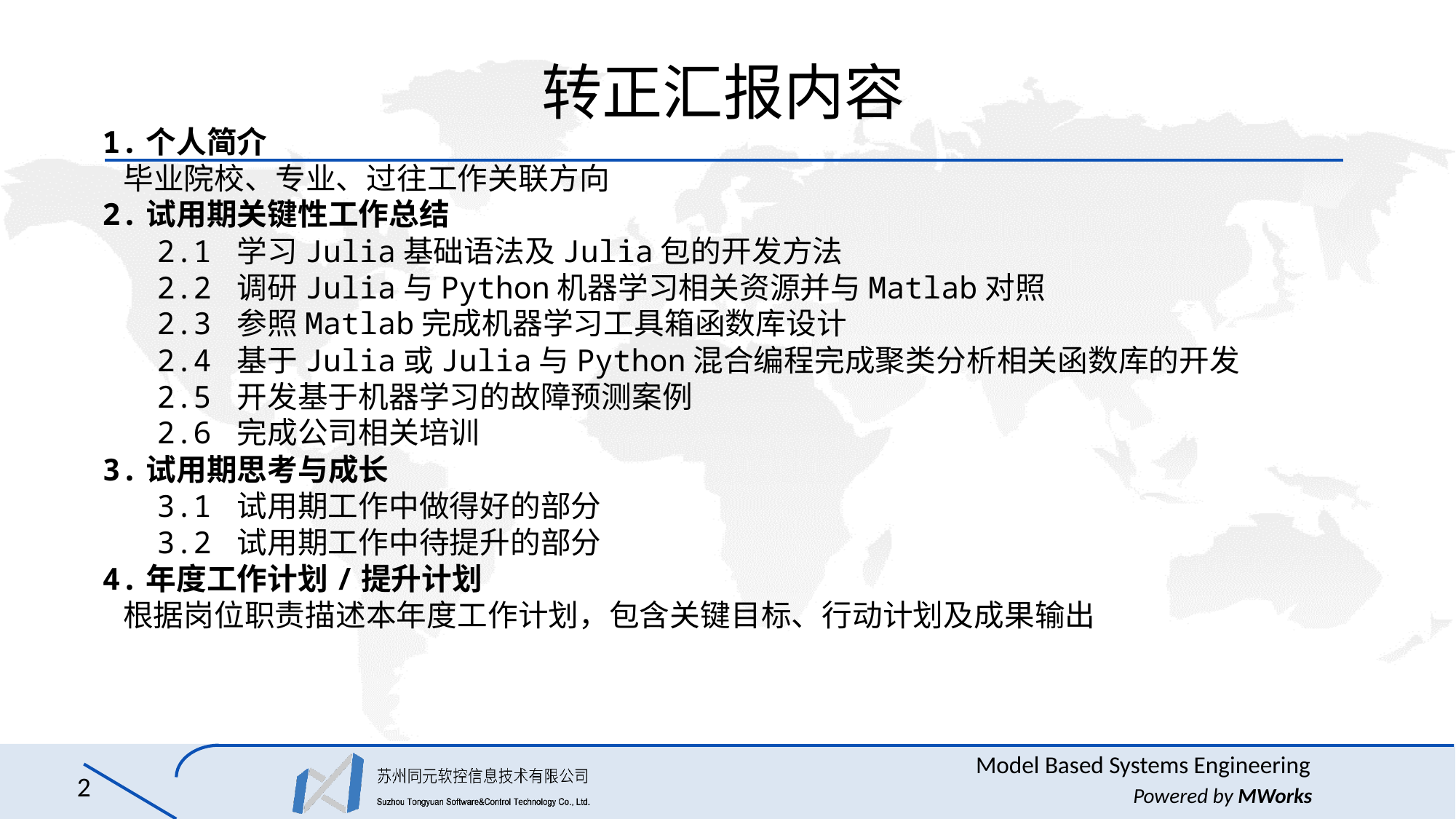

# 转正汇报内容
1.个人简介
  毕业院校、专业、过往工作关联方向
2.试用期关键性工作总结
   2.1 学习Julia基础语法及Julia包的开发方法
   2.2 调研Julia与Python机器学习相关资源并与Matlab对照
   2.3 参照Matlab完成机器学习工具箱函数库设计
   2.4 基于Julia或Julia与Python混合编程完成聚类分析相关函数库的开发
   2.5 开发基于机器学习的故障预测案例
   2.6 完成公司相关培训
3.试用期思考与成长
   3.1 试用期工作中做得好的部分
   3.2 试用期工作中待提升的部分
4.年度工作计划/提升计划
  根据岗位职责描述本年度工作计划，包含关键目标、行动计划及成果输出